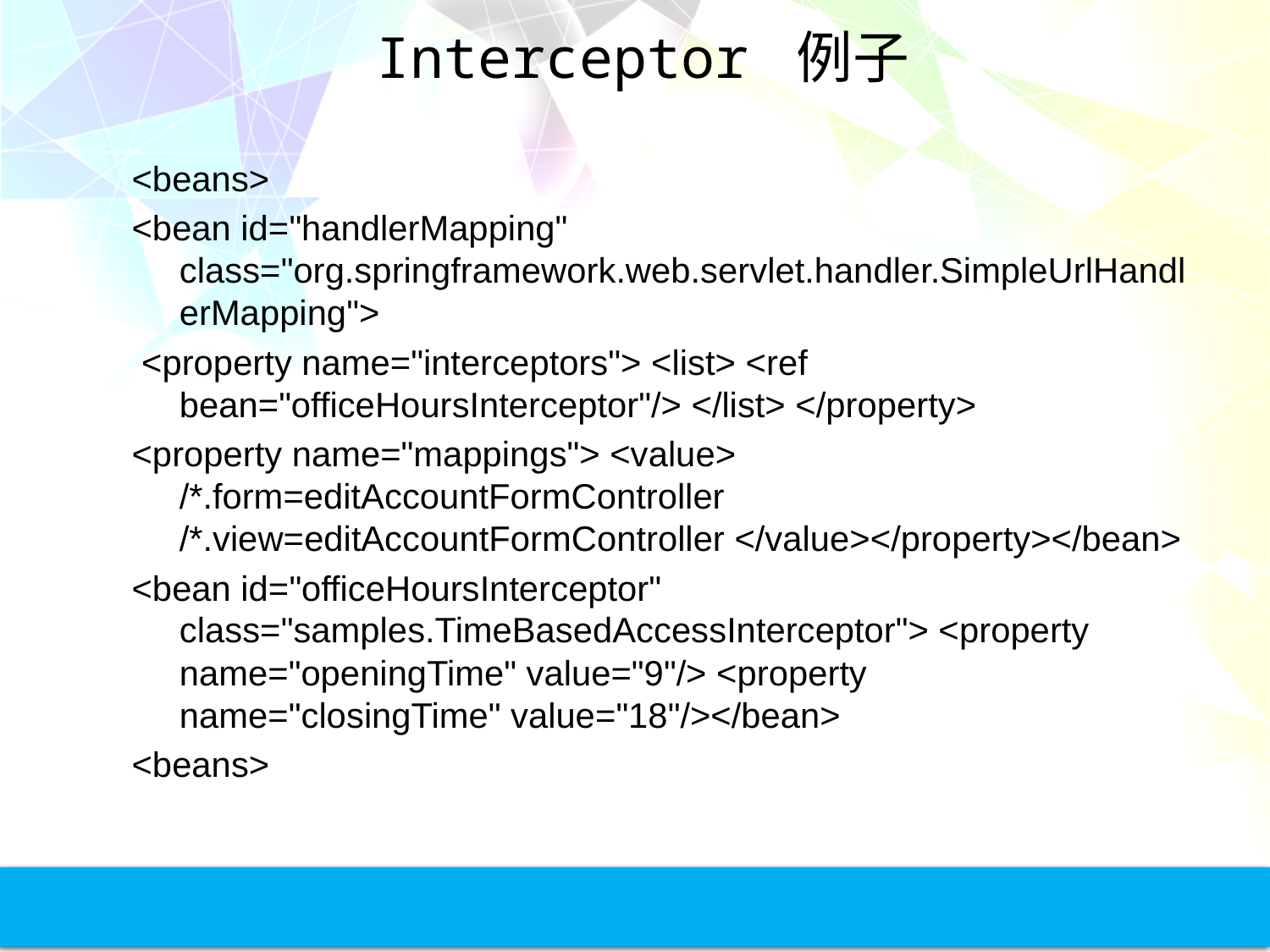

# Interceptor 例子
<beans>
<bean id="handlerMapping" class="org.springframework.web.servlet.handler.SimpleUrlHandlerMapping">
 <property name="interceptors"> <list> <ref bean="officeHoursInterceptor"/> </list> </property>
<property name="mappings"> <value> /*.form=editAccountFormController /*.view=editAccountFormController </value></property></bean>
<bean id="officeHoursInterceptor" class="samples.TimeBasedAccessInterceptor"> <property name="openingTime" value="9"/> <property name="closingTime" value="18"/></bean>
<beans>